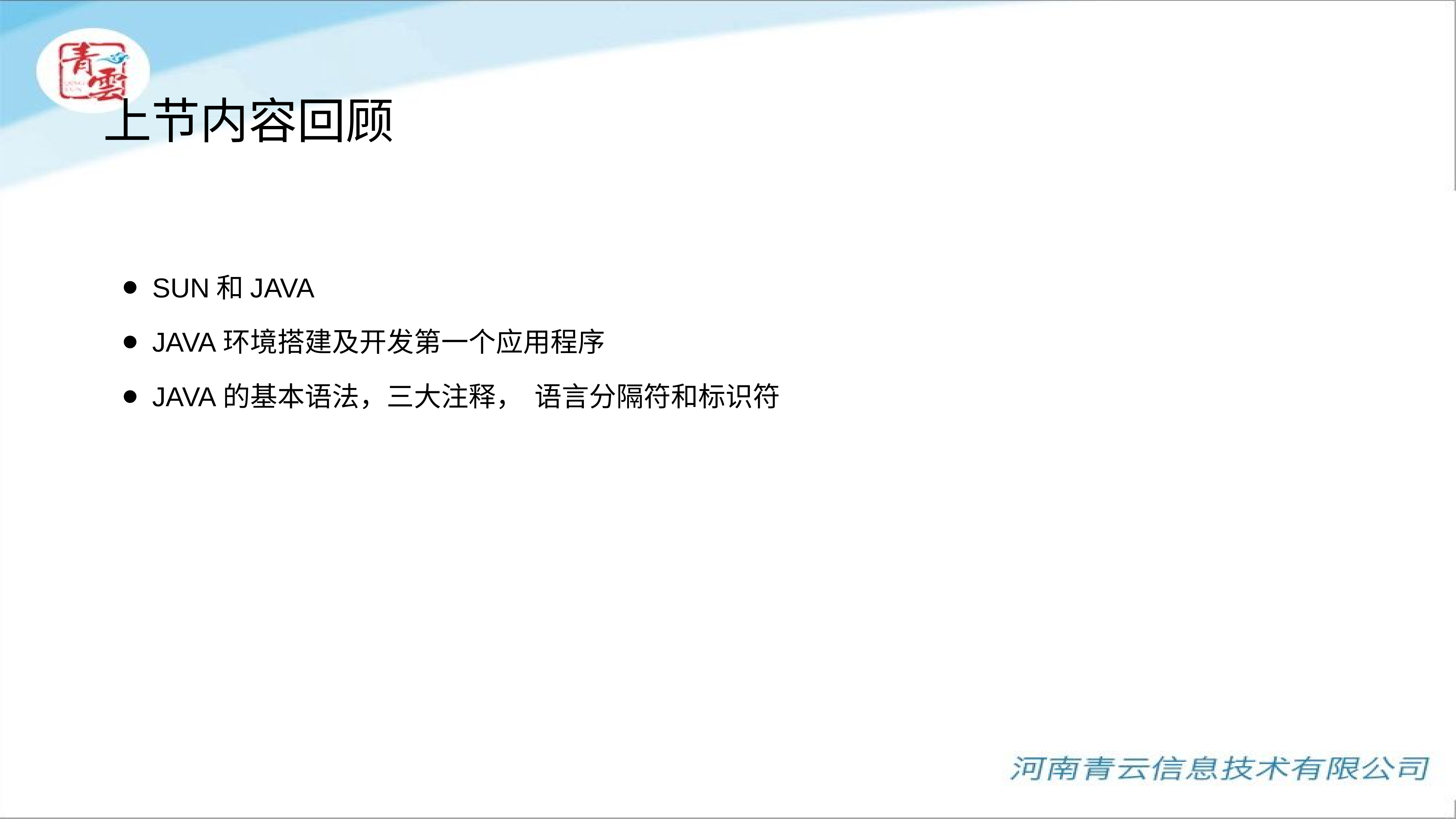

# 上节内容回顾
SUN和JAVA
JAVA环境搭建及开发第一个应用程序
JAVA的基本语法，三大注释，	语言分隔符和标识符